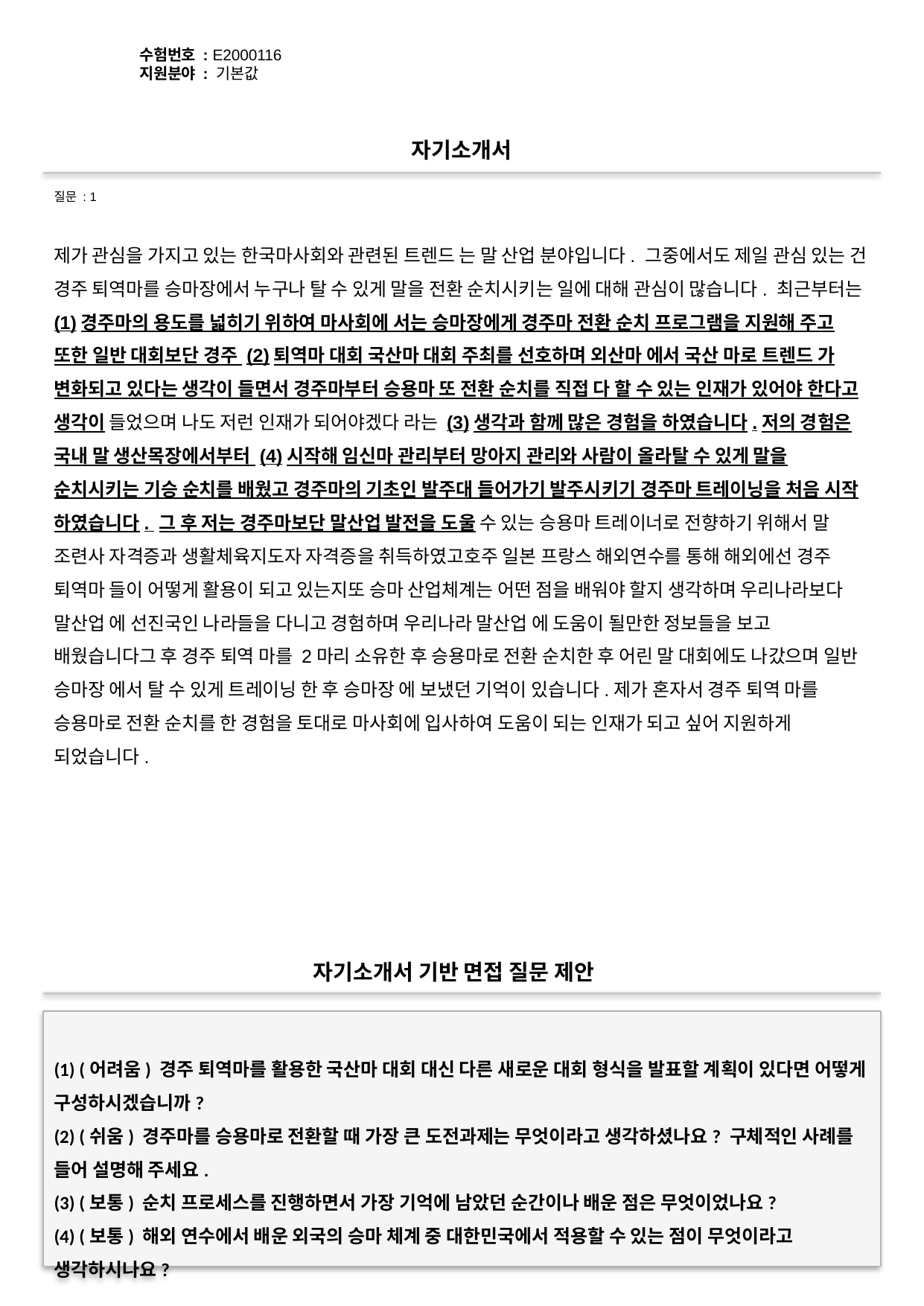

수험번호 : E2000116
지원분야 : 기본값
#

자기소개서

질문 : 1

제가 관심을 가지고 있는 한국마사회와 관련된 트렌드 는 말 산업 분야입니다. 그중에서도 제일 관심 있는 건 경주 퇴역마를 승마장에서 누구나 탈 수 있게 말을 전환 순치시키는 일에 대해 관심이 많습니다. 최근부터는 (1)경주마의 용도를 넓히기 위하여 마사회에 서는 승마장에게 경주마 전환 순치 프로그램을 지원해 주고 또한 일반 대회보단 경주 (2)퇴역마 대회 국산마 대회 주최를 선호하며 외산마 에서 국산 마로 트렌드 가 변화되고 있다는 생각이 들면서 경주마부터 승용마 또 전환 순치를 직접 다 할 수 있는 인재가 있어야 한다고 생각이 들었으며 나도 저런 인재가 되어야겠다 라는 (3)생각과 함께 많은 경험을 하였습니다.저의 경험은 국내 말 생산목장에서부터 (4)시작해 임신마 관리부터 망아지 관리와 사람이 올라탈 수 있게 말을 순치시키는 기승 순치를 배웠고 경주마의 기초인 발주대 들어가기 발주시키기 경주마 트레이닝을 처음 시작 하였습니다. 그 후 저는 경주마보단 말산업 발전을 도울 수 있는 승용마 트레이너로 전향하기 위해서 말 조련사 자격증과 생활체육지도자 자격증을 취득하였고호주 일본 프랑스 해외연수를 통해 해외에선 경주 퇴역마 들이 어떻게 활용이 되고 있는지또 승마 산업체계는 어떤 점을 배워야 할지 생각하며 우리나라보다 말산업 에 선진국인 나라들을 다니고 경험하며 우리나라 말산업 에 도움이 될만한 정보들을 보고 배웠습니다그 후 경주 퇴역 마를 2마리 소유한 후 승용마로 전환 순치한 후 어린 말 대회에도 나갔으며 일반 승마장 에서 탈 수 있게 트레이닝 한 후 승마장 에 보냈던 기억이 있습니다.제가 혼자서 경주 퇴역 마를 승용마로 전환 순치를 한 경험을 토대로 마사회에 입사하여 도움이 되는 인재가 되고 싶어 지원하게 되었습니다.

자기소개서 기반 면접 질문 제안

(1) (어려움) 경주 퇴역마를 활용한 국산마 대회 대신 다른 새로운 대회 형식을 발표할 계획이 있다면 어떻게 구성하시겠습니까?
(2) (쉬움) 경주마를 승용마로 전환할 때 가장 큰 도전과제는 무엇이라고 생각하셨나요? 구체적인 사례를 들어 설명해 주세요.
(3) (보통) 순치 프로세스를 진행하면서 가장 기억에 남았던 순간이나 배운 점은 무엇이었나요?
(4) (보통) 해외 연수에서 배운 외국의 승마 체계 중 대한민국에서 적용할 수 있는 점이 무엇이라고 생각하시나요?